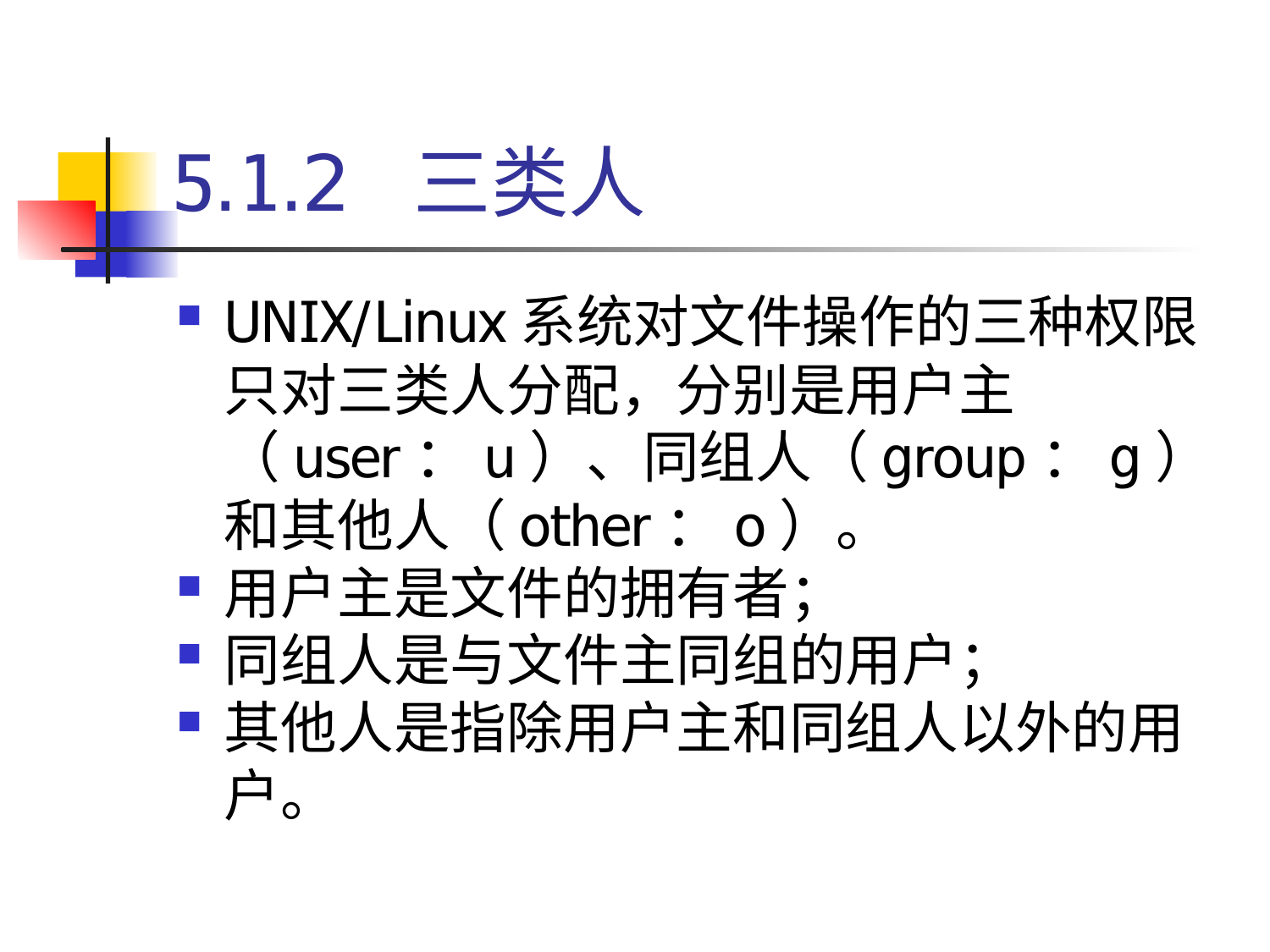

# 5.1.2  三类人
UNIX/Linux系统对文件操作的三种权限只对三类人分配，分别是用户主（user：u）、同组人（group：g）和其他人（other：o）。
用户主是文件的拥有者；
同组人是与文件主同组的用户；
其他人是指除用户主和同组人以外的用户。